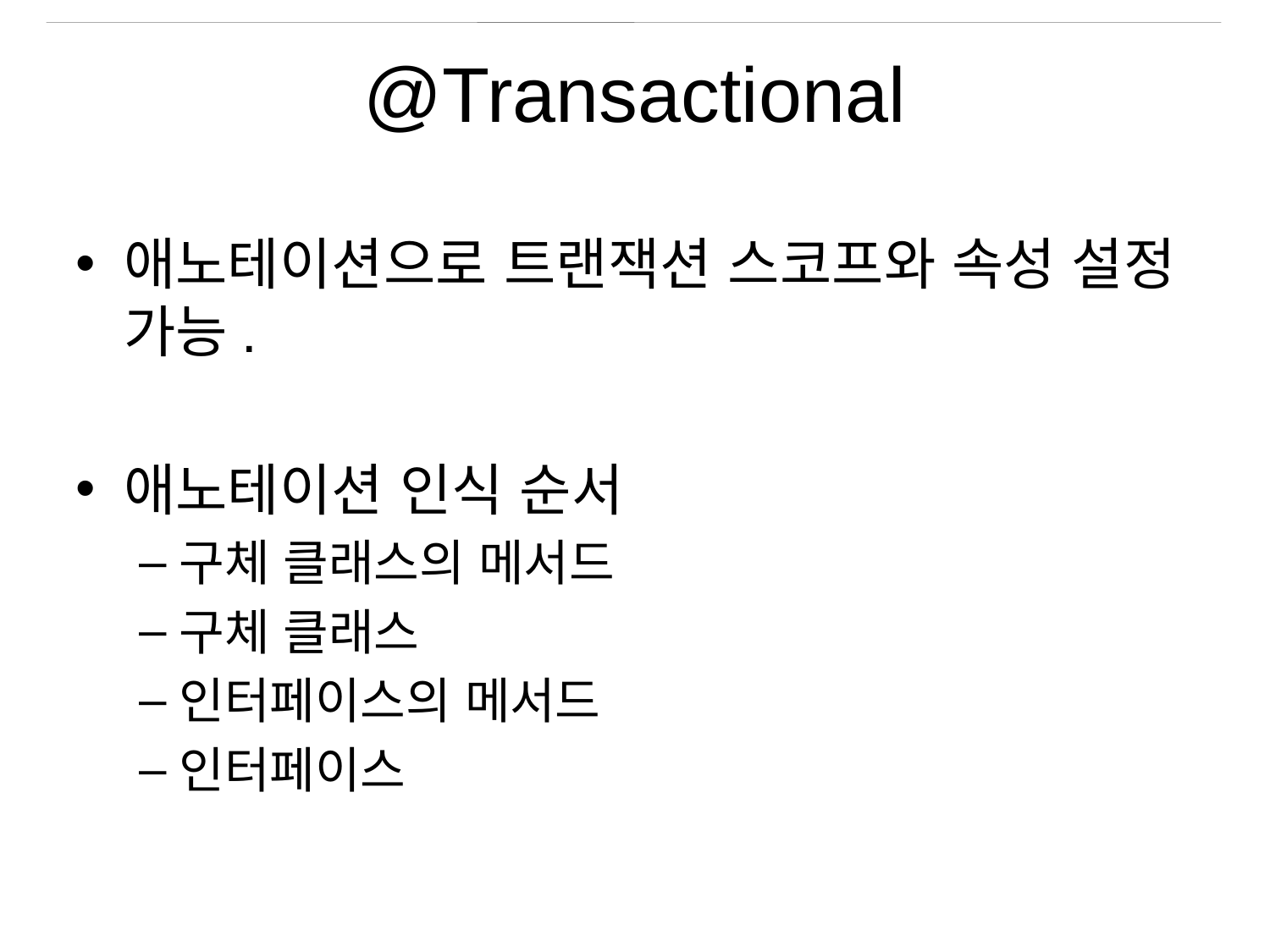

# @Transactional
애노테이션으로 트랜잭션 스코프와 속성 설정 가능.

애노테이션 인식 순서
구체 클래스의 메서드
구체 클래스
인터페이스의 메서드
인터페이스